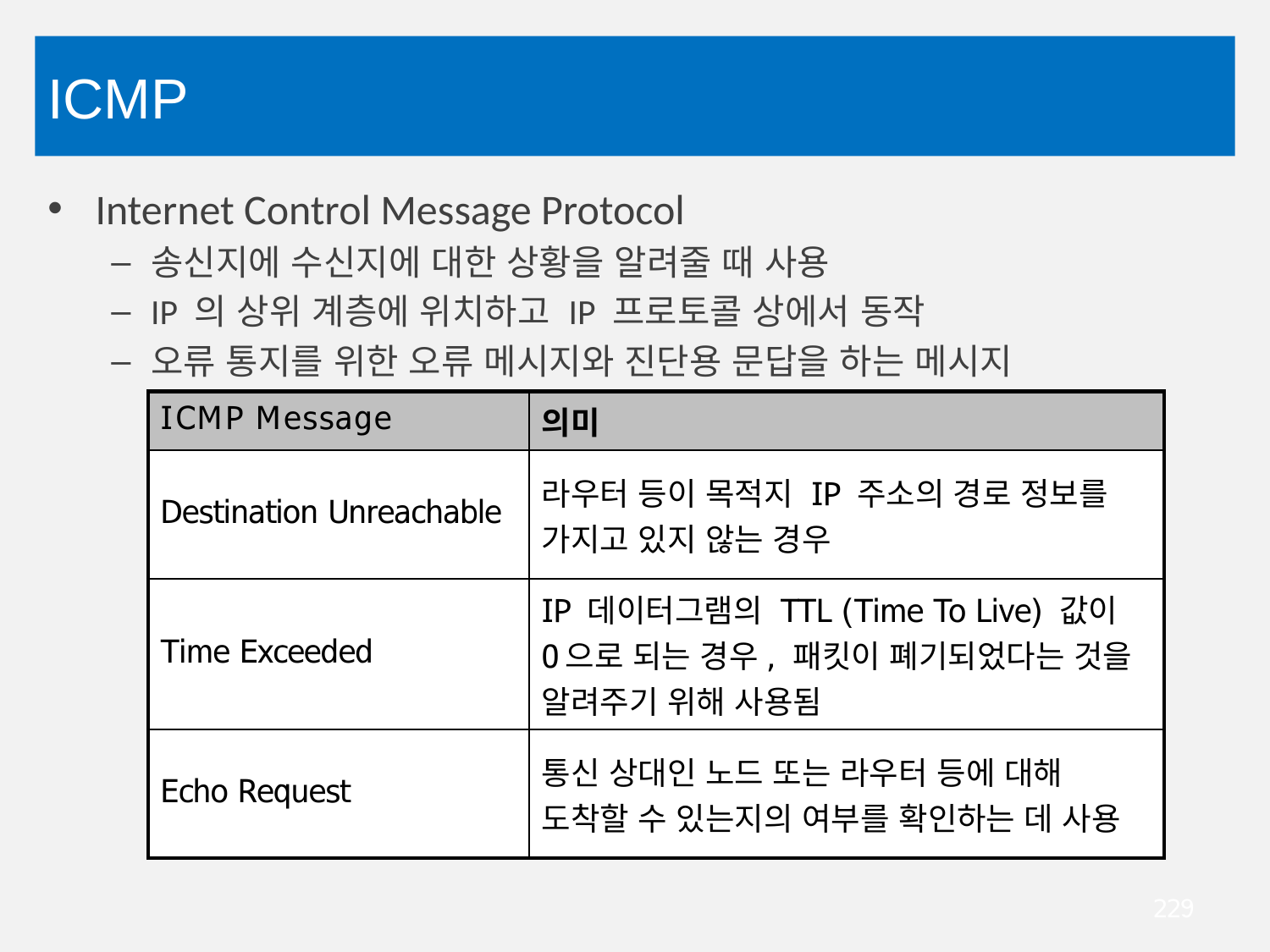

# ICMP
Internet Control Message Protocol
송신지에 수신지에 대한 상황을 알려줄 때 사용
IP 의 상위 계층에 위치하고 IP 프로토콜 상에서 동작
오류 통지를 위한 오류 메시지와 진단용 문답을 하는 메시지
| ICMP Message | 의미 |
| --- | --- |
| Destination Unreachable | 라우터 등이 목적지 IP 주소의 경로 정보를 가지고 있지 않는 경우 |
| Time Exceeded | IP 데이터그램의 TTL (Time To Live) 값이 0으로 되는 경우, 패킷이 폐기되었다는 것을 알려주기 위해 사용됨 |
| Echo Request | 통신 상대인 노드 또는 라우터 등에 대해 도착할 수 있는지의 여부를 확인하는 데 사용 |
229